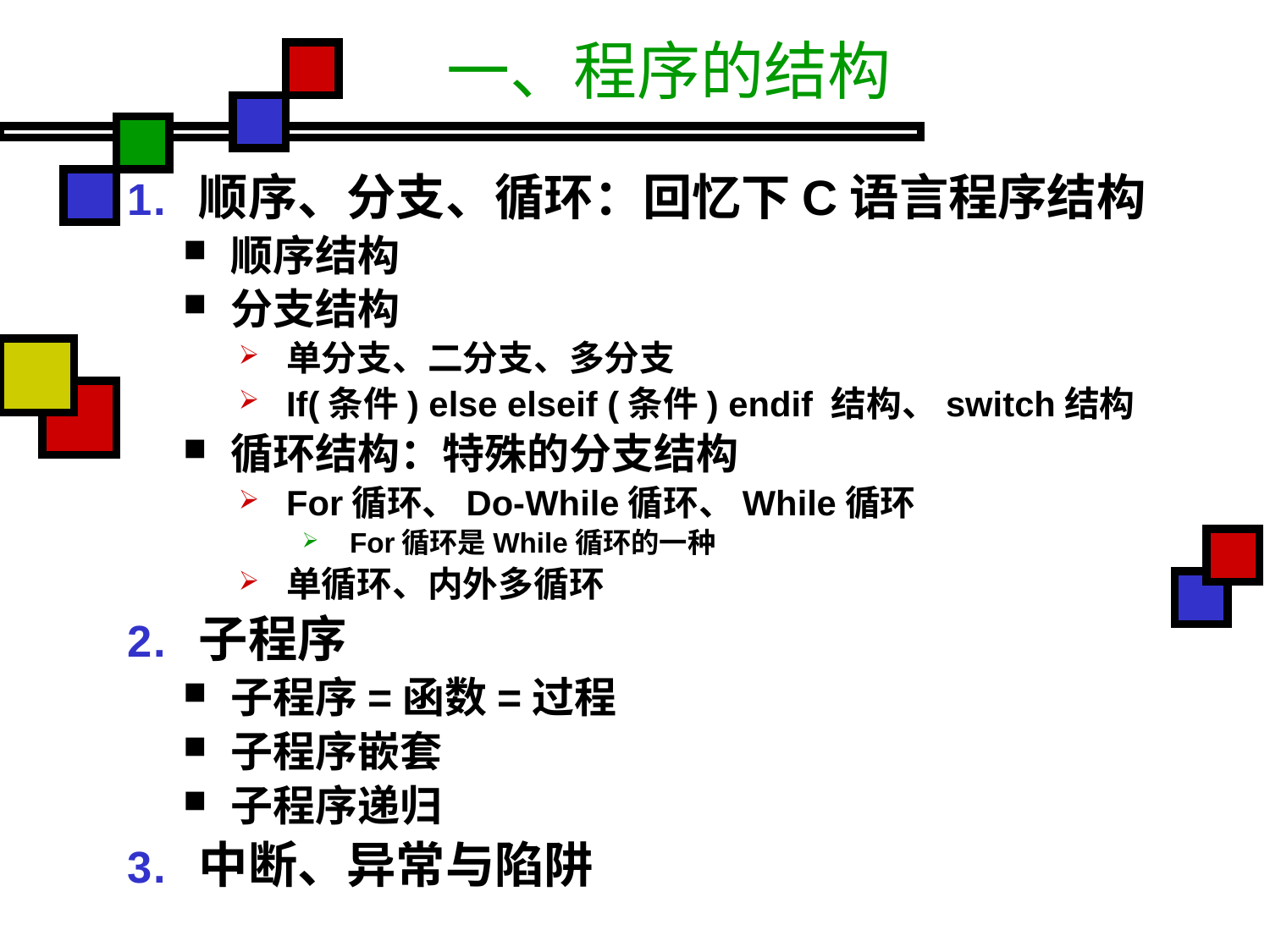

# 一、程序的结构
顺序、分支、循环：回忆下C语言程序结构
顺序结构
分支结构
单分支、二分支、多分支
If(条件) else elseif (条件) endif 结构、switch结构
循环结构：特殊的分支结构
For循环、Do-While循环、While循环
For循环是While循环的一种
单循环、内外多循环
子程序
子程序=函数=过程
子程序嵌套
子程序递归
中断、异常与陷阱